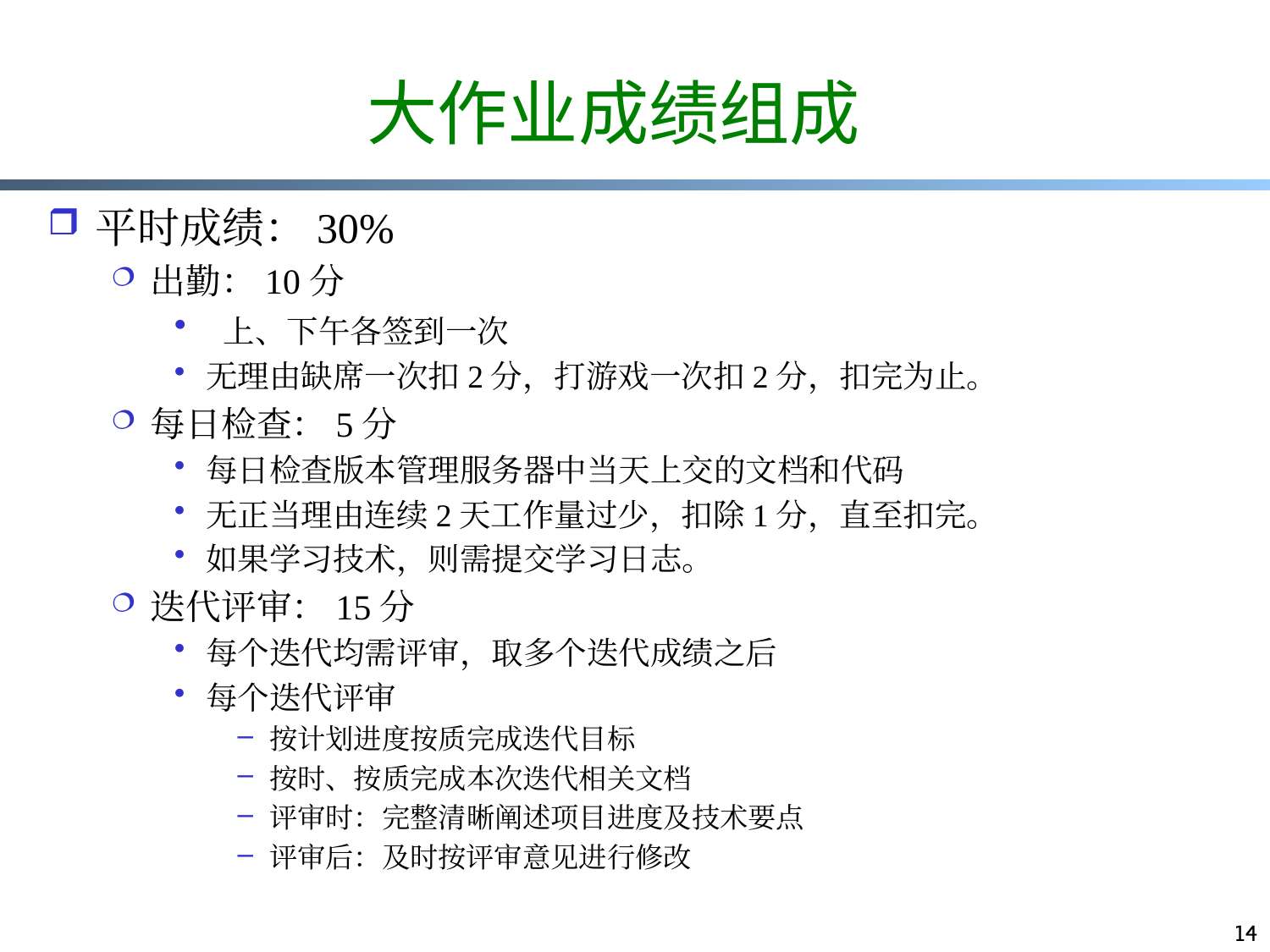

# 大作业成绩组成
平时成绩：30%
出勤：10分
 上、下午各签到一次
无理由缺席一次扣2分，打游戏一次扣2分，扣完为止。
每日检查：5分
每日检查版本管理服务器中当天上交的文档和代码
无正当理由连续2天工作量过少，扣除1分，直至扣完。
如果学习技术，则需提交学习日志。
迭代评审：15分
每个迭代均需评审，取多个迭代成绩之后
每个迭代评审
按计划进度按质完成迭代目标
按时、按质完成本次迭代相关文档
评审时：完整清晰阐述项目进度及技术要点
评审后：及时按评审意见进行修改

14